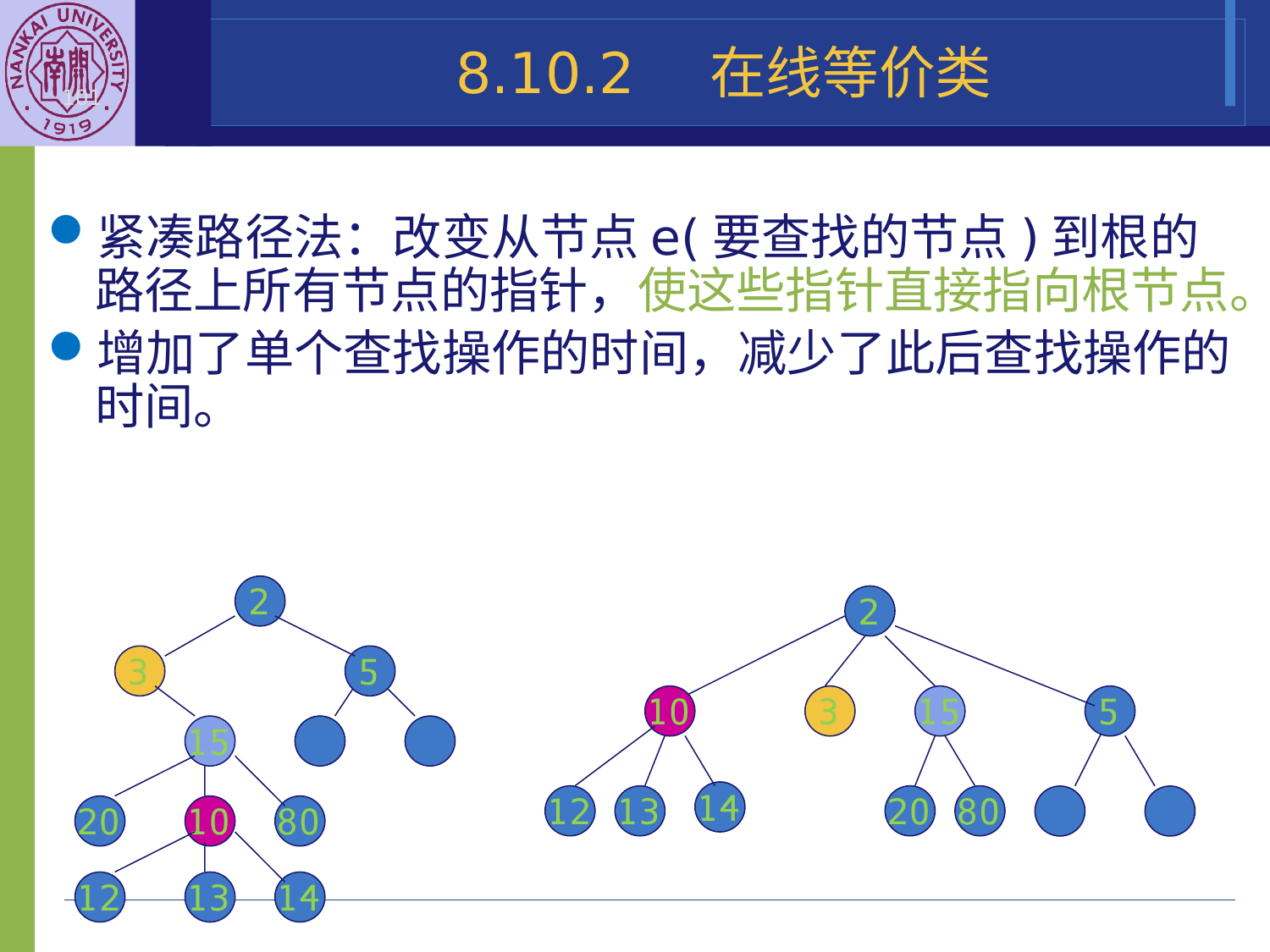

8.10.2	在线等价类
101

紧凑路径法：改变从节点e(要查找的节点)到根的路径上所有节点的指针，使这些指针直接指向根节点。
增加了单个查找操作的时间，减少了此后查找操作的时间。
2
2

3
5

10
3
15
5
15

14
12
13
20
80

20
10
80

12
13
14
101